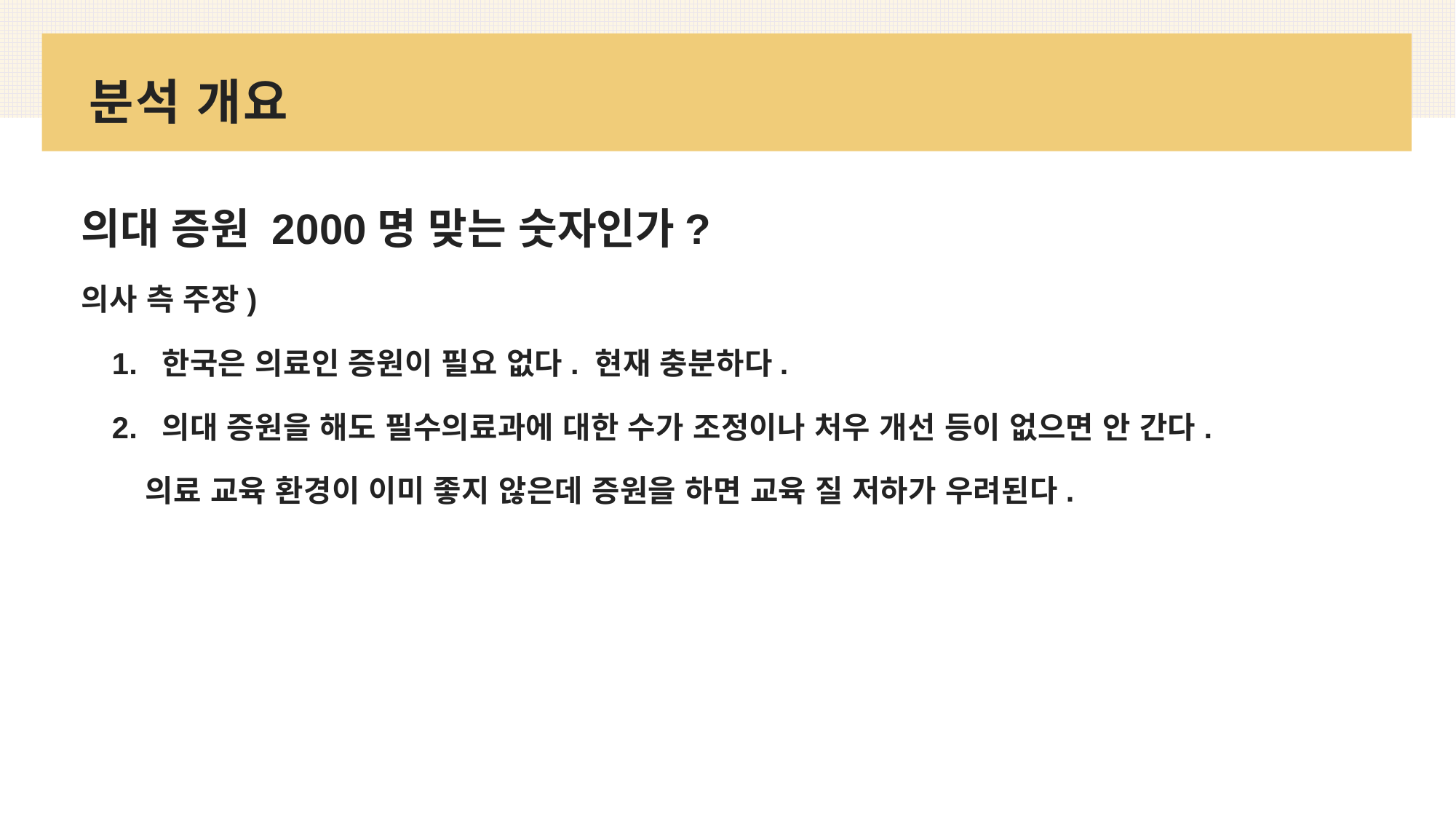

# 분석 개요
의대 증원 2000명 맞는 숫자인가?
의사 측 주장)
 1.  한국은 의료인 증원이 필요 없다. 현재 충분하다.
 2.  의대 증원을 해도 필수의료과에 대한 수가 조정이나 처우 개선 등이 없으면 안 간다.
    의료 교육 환경이 이미 좋지 않은데 증원을 하면 교육 질 저하가 우려된다.